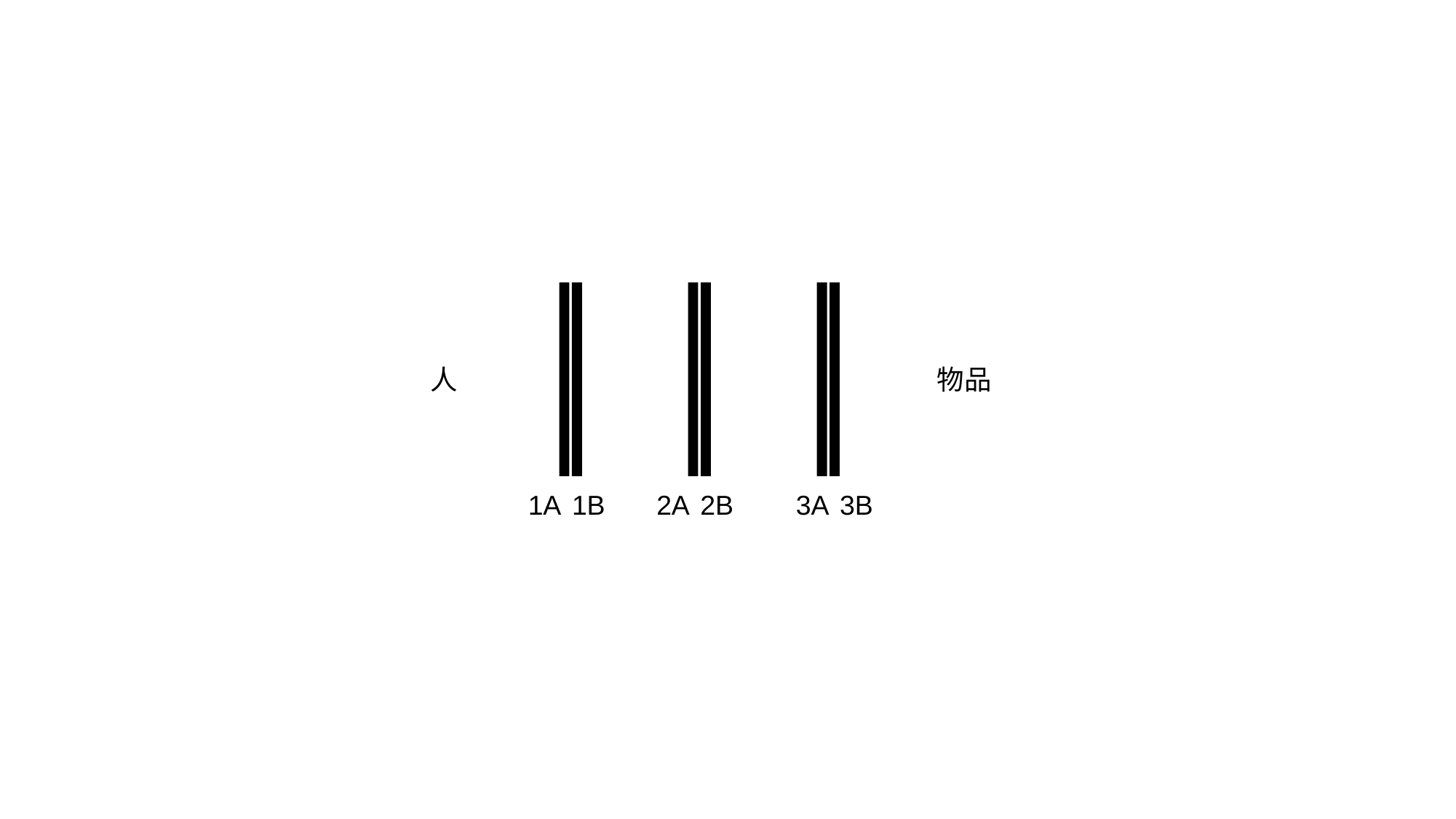

人
物品
1A
1B
2A
2B
3A
3B